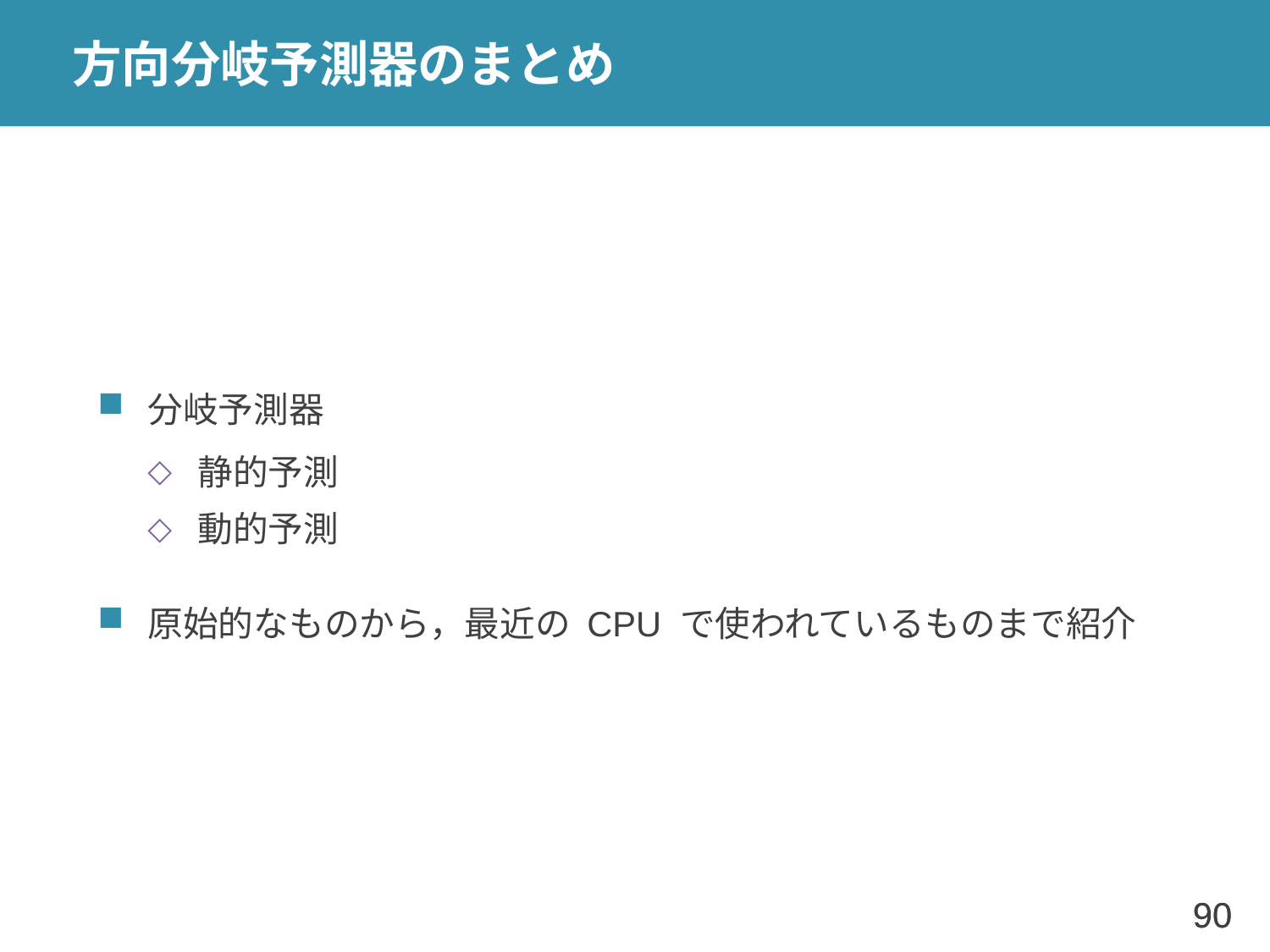

# 方向分岐予測器のまとめ
分岐予測器
静的予測
動的予測
原始的なものから，最近の CPU で使われているものまで紹介